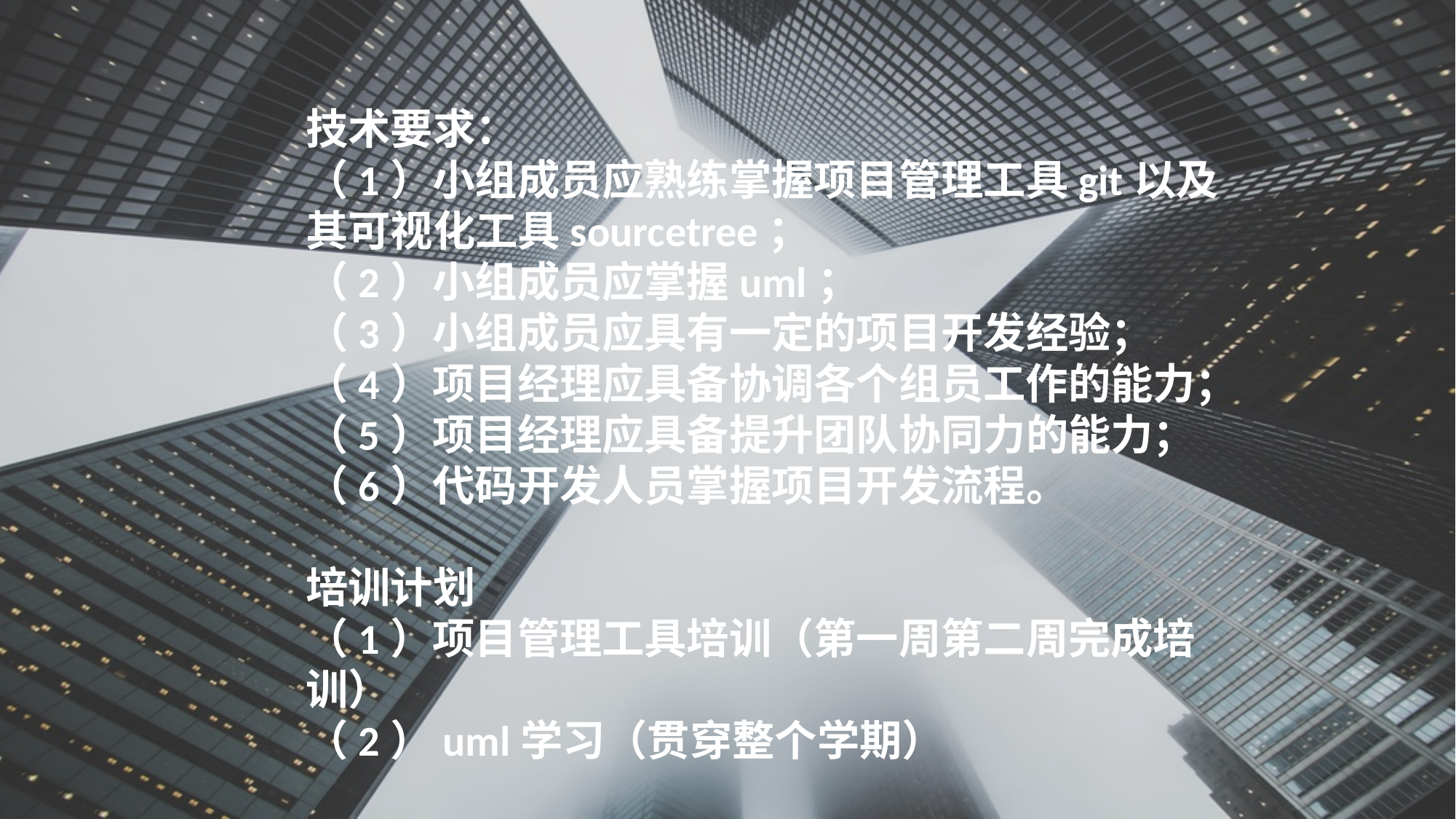

技术要求：
（1）小组成员应熟练掌握项目管理工具git以及其可视化工具sourcetree；
（2）小组成员应掌握uml；
（3）小组成员应具有一定的项目开发经验；
（4）项目经理应具备协调各个组员工作的能力；
（5）项目经理应具备提升团队协同力的能力；
（6）代码开发人员掌握项目开发流程。

培训计划
（1）项目管理工具培训（第一周第二周完成培训）
（2）uml学习（贯穿整个学期）